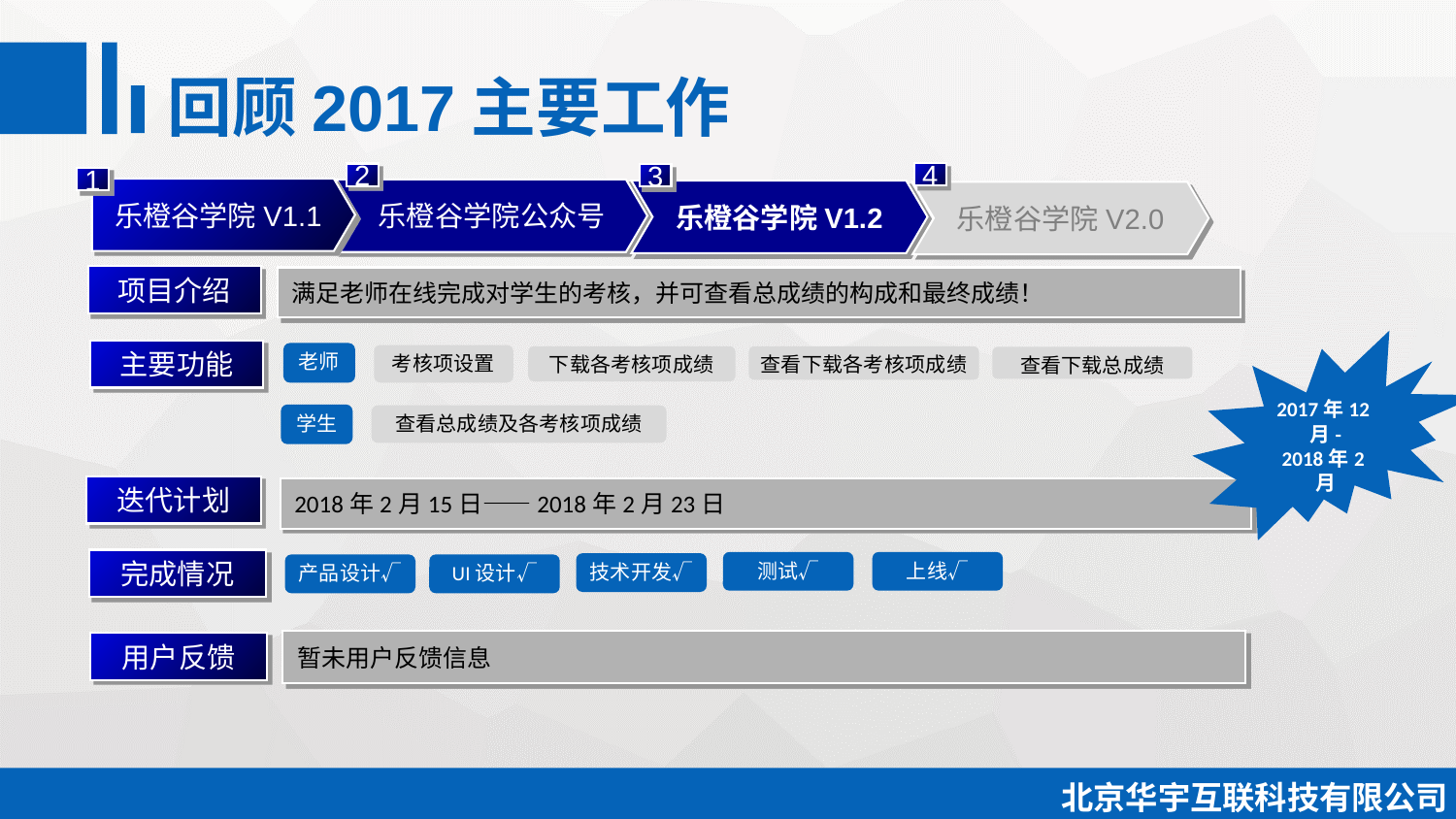

回顾2017主要工作

4
2
3
1
乐橙谷学院V1.1
乐橙谷学院公众号
乐橙谷学院V1.2
乐橙谷学院V2.0
项目介绍
满足老师在线完成对学生的考核，并可查看总成绩的构成和最终成绩！
主要功能
迭代计划
2018年2月15日——2018年2月23日
完成情况
暂未用户反馈信息
用户反馈
2017年12月-
2018年2月
老师
考核项设置
下载各考核项成绩
查看下载各考核项成绩
查看下载总成绩
学生
查看总成绩及各考核项成绩
测试√
上线√
技术开发√
产品设计√
UI设计√

北京华宇互联科技有限公司